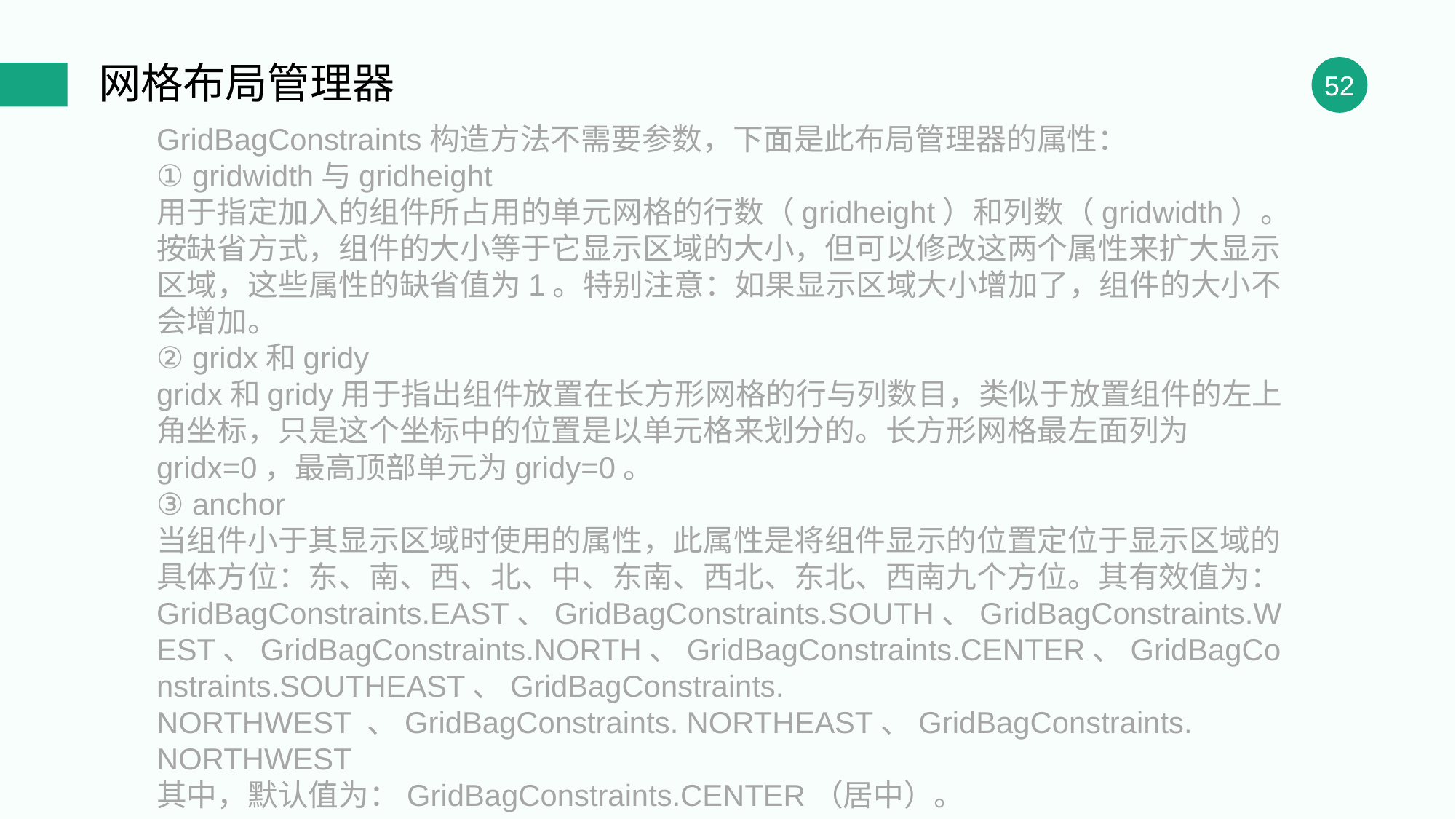

网格布局管理器
GridBagConstraints构造方法不需要参数，下面是此布局管理器的属性：
① gridwidth与gridheight
用于指定加入的组件所占用的单元网格的行数（gridheight）和列数（gridwidth）。按缺省方式，组件的大小等于它显示区域的大小，但可以修改这两个属性来扩大显示区域，这些属性的缺省值为1。特别注意：如果显示区域大小增加了，组件的大小不会增加。
② gridx和gridy
gridx和gridy用于指出组件放置在长方形网格的行与列数目，类似于放置组件的左上角坐标，只是这个坐标中的位置是以单元格来划分的。长方形网格最左面列为gridx=0，最高顶部单元为gridy=0。
③ anchor
当组件小于其显示区域时使用的属性，此属性是将组件显示的位置定位于显示区域的具体方位：东、南、西、北、中、东南、西北、东北、西南九个方位。其有效值为：
GridBagConstraints.EAST、GridBagConstraints.SOUTH、GridBagConstraints.WEST、GridBagConstraints.NORTH、GridBagConstraints.CENTER、GridBagConstraints.SOUTHEAST、GridBagConstraints. NORTHWEST 、GridBagConstraints. NORTHEAST、GridBagConstraints. NORTHWEST
其中，默认值为：GridBagConstraints.CENTER（居中）。